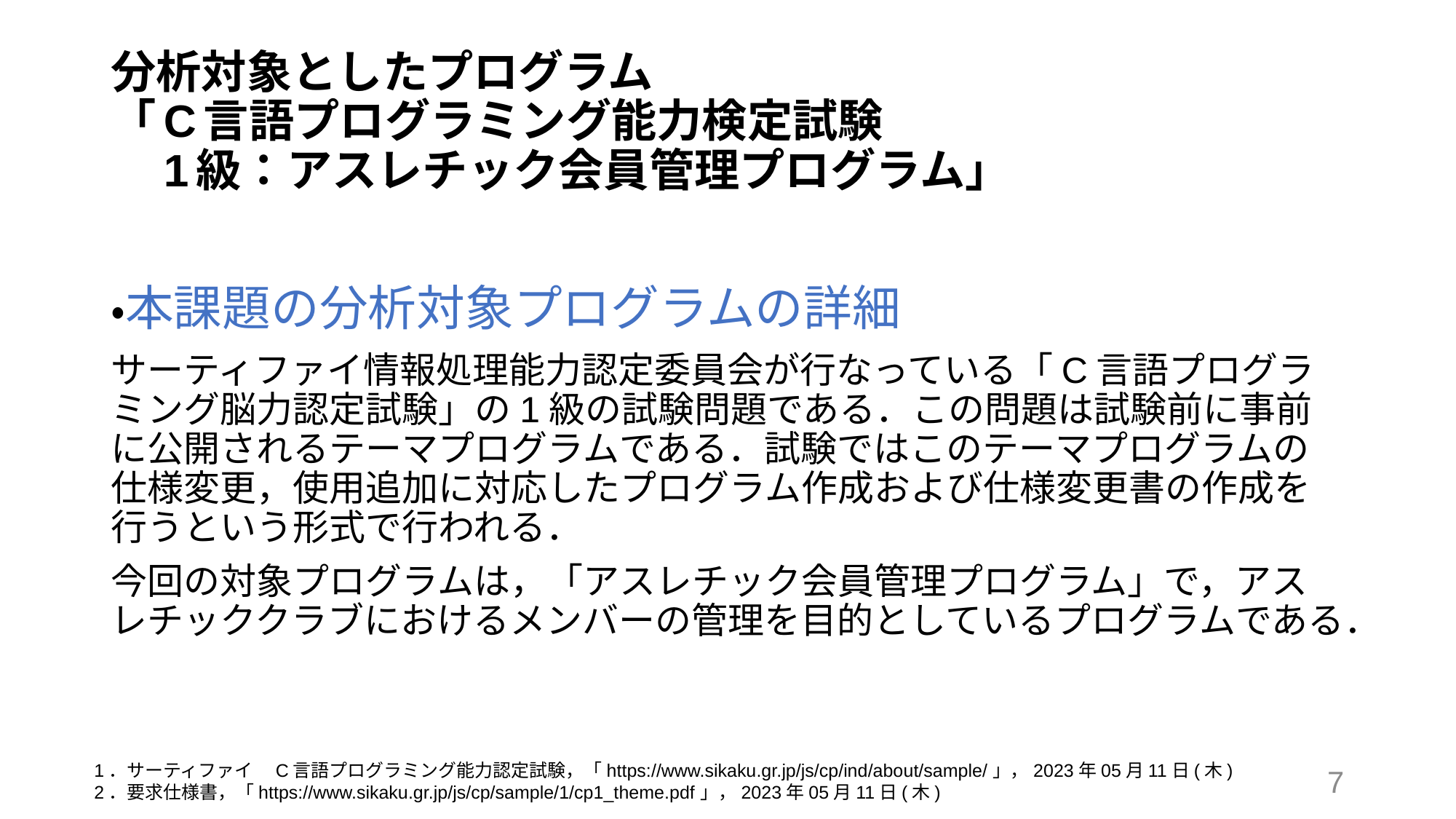

# 分析対象としたプログラム 「C言語プログラミング能力検定試験 　1級：アスレチック会員管理プログラム」
・本課題の分析対象プログラムの詳細
サーティファイ情報処理能力認定委員会が行なっている「C言語プログラミング脳力認定試験」の1級の試験問題である．この問題は試験前に事前に公開されるテーマプログラムである．試験ではこのテーマプログラムの仕様変更，使用追加に対応したプログラム作成および仕様変更書の作成を行うという形式で行われる．
今回の対象プログラムは，「アスレチック会員管理プログラム」で，アスレチッククラブにおけるメンバーの管理を目的としているプログラムである．
1．サーティファイ　C言語プログラミング能力認定試験，「https://www.sikaku.gr.jp/js/cp/ind/about/sample/」，2023年05月11日(木)
2．要求仕様書，「https://www.sikaku.gr.jp/js/cp/sample/1/cp1_theme.pdf」，2023年05月11日(木)
7